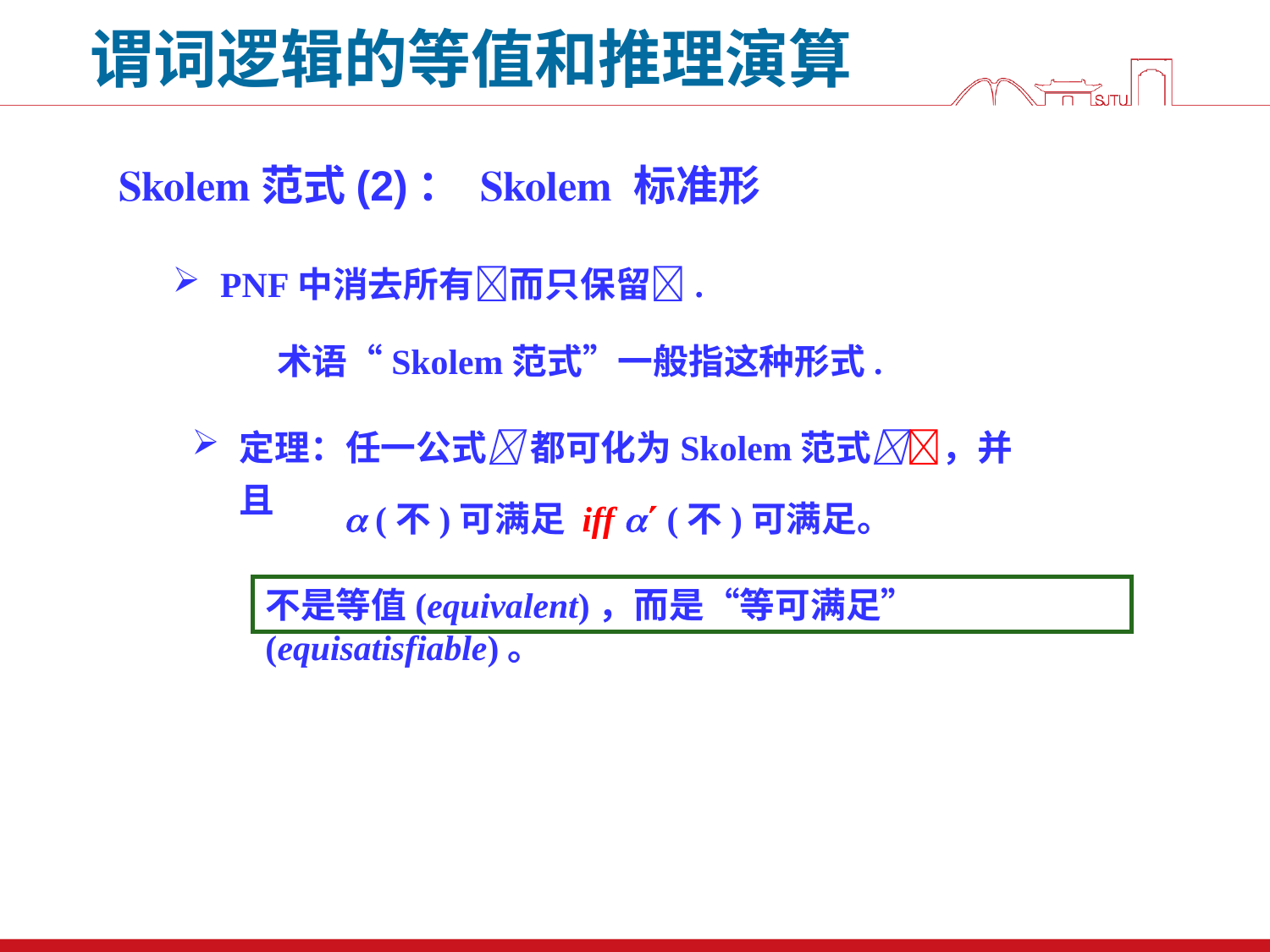

谓词逻辑的等值和推理演算
Skolem范式(2)： Skolem 标准形
PNF中消去所有∃而只保留∀.
术语“Skolem范式”一般指这种形式.
定理：任一公式α 都可化为Skolem范式α′，并且
α (不)可满足 iff α′ (不)可满足。
不是等值(equivalent)，而是“等可满足” (equisatisfiable)。